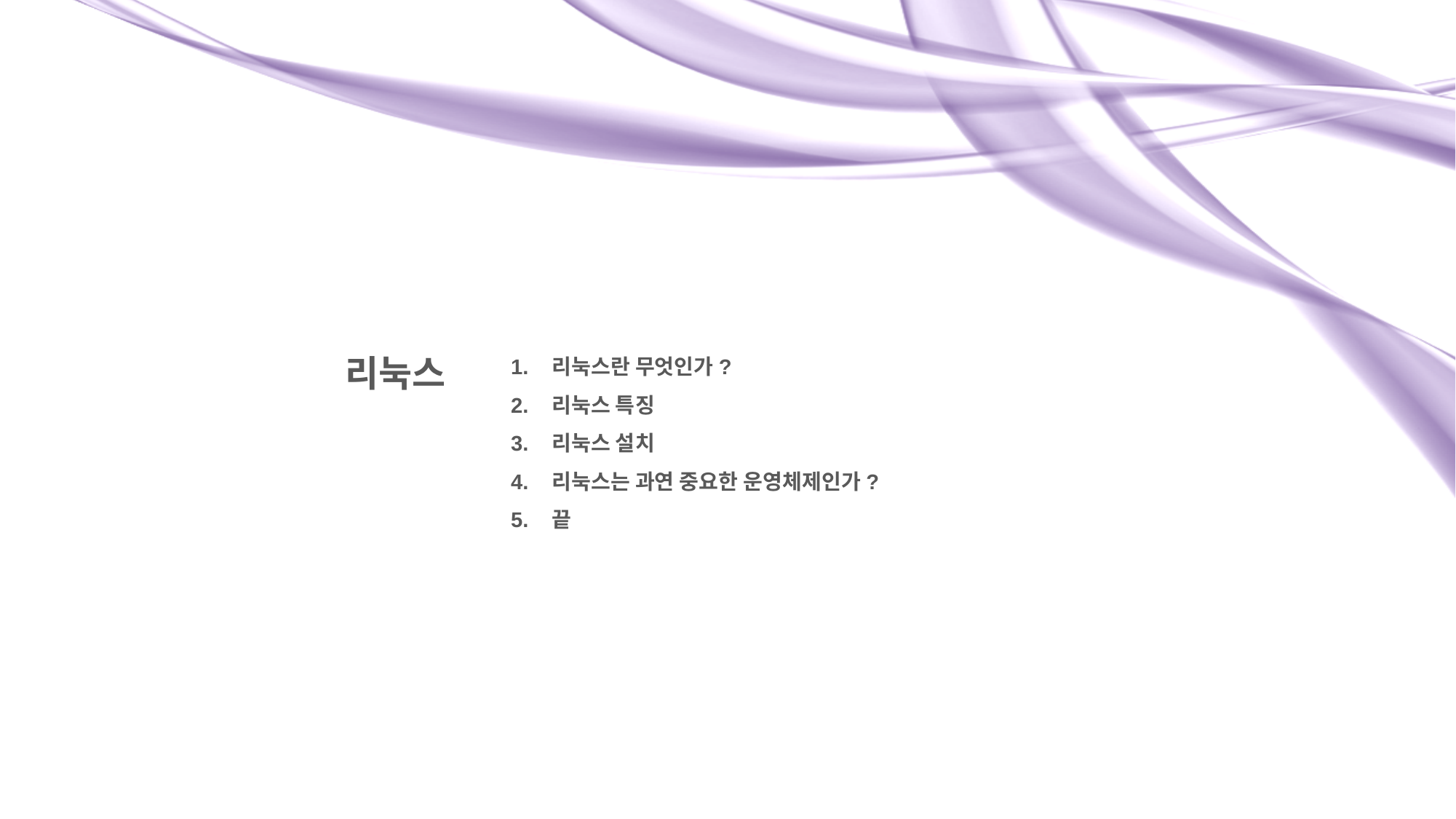

리눅스
1.   리눅스란 무엇인가?
2.   리눅스 특징
3.   리눅스 설치
4.   리눅스는 과연 중요한 운영체제인가?
5.   끝